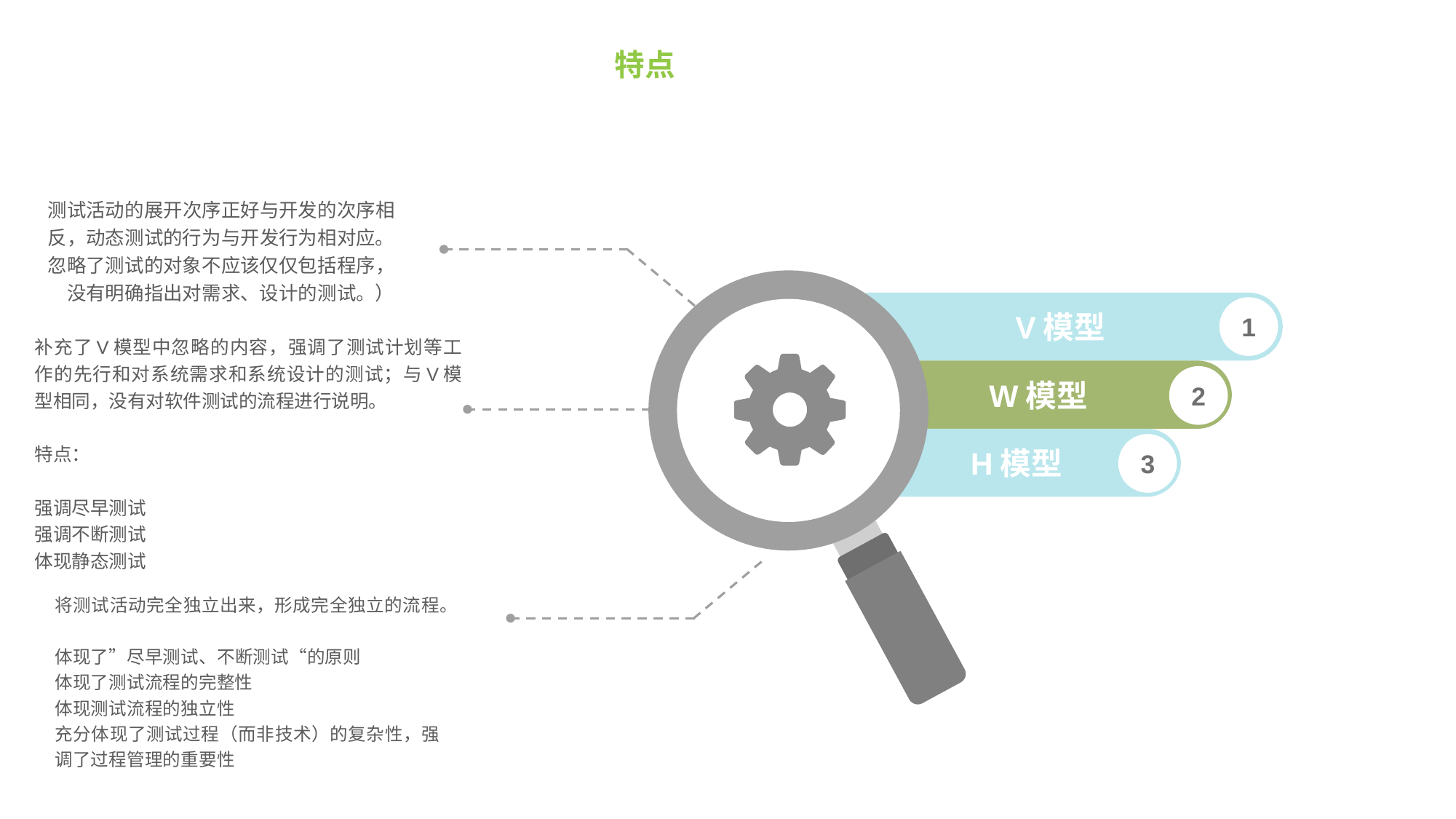

特点
测试活动的展开次序正好与开发的次序相反，动态测试的行为与开发行为相对应。忽略了测试的对象不应该仅仅包括程序，没有明确指出对需求、设计的测试。）

V模型
1
补充了V模型中忽略的内容，强调了测试计划等工作的先行和对系统需求和系统设计的测试；与V模型相同，没有对软件测试的流程进行说明。

特点：

强调尽早测试
强调不断测试
体现静态测试
W模型
2
H模型
3
将测试活动完全独立出来，形成完全独立的流程。

体现了”尽早测试、不断测试“的原则
体现了测试流程的完整性
体现测试流程的独立性
充分体现了测试过程（而非技术）的复杂性，强调了过程管理的重要性